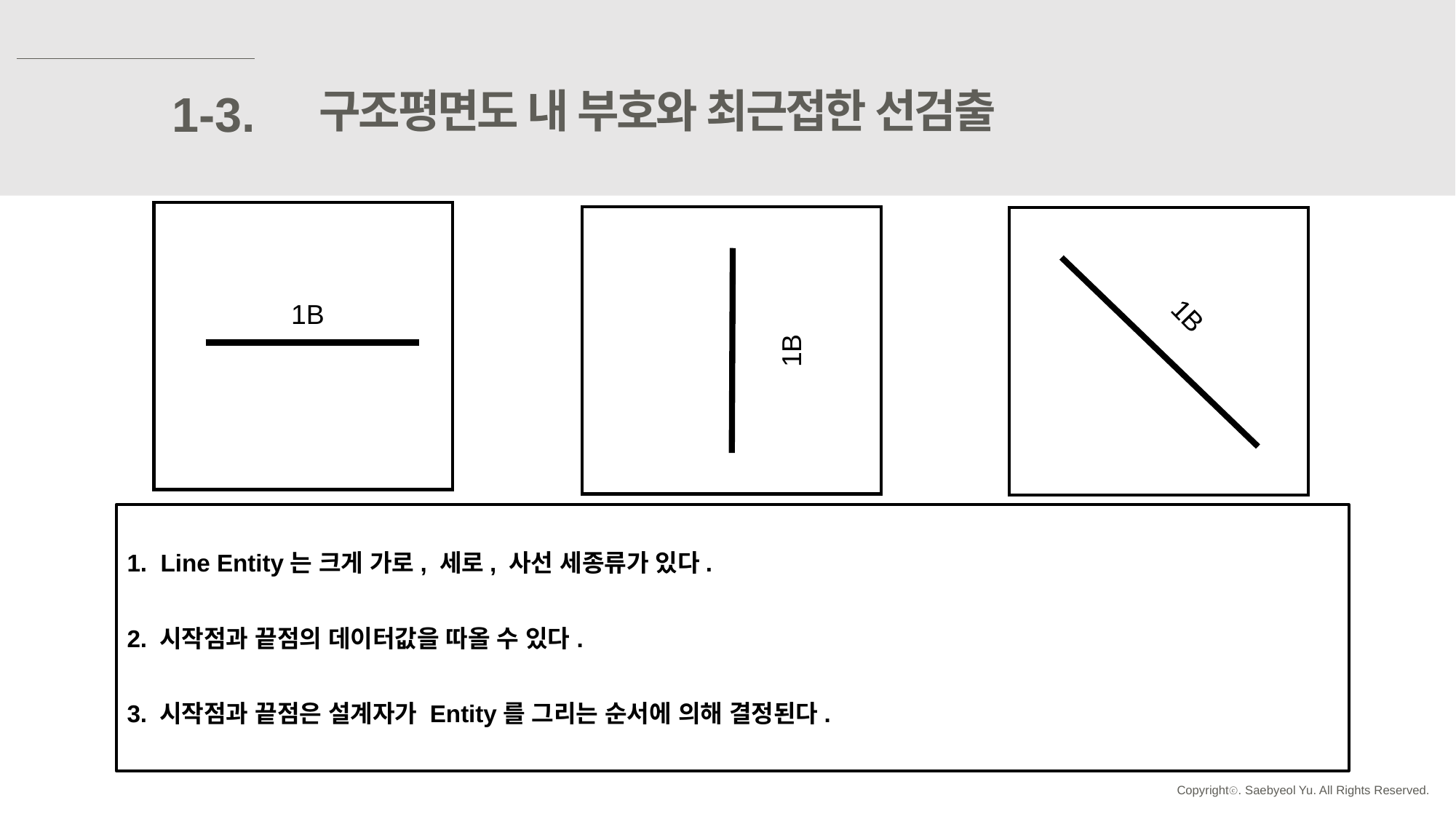

구조평면도 내 부호와 최근접한 선검출
1-3.

1B
1B
1B

1.  Line Entity는 크게 가로, 세로, 사선 세종류가 있다.

2. 시작점과 끝점의 데이터값을 따올 수 있다.

3. 시작점과 끝점은 설계자가 Entity를 그리는 순서에 의해 결정된다.